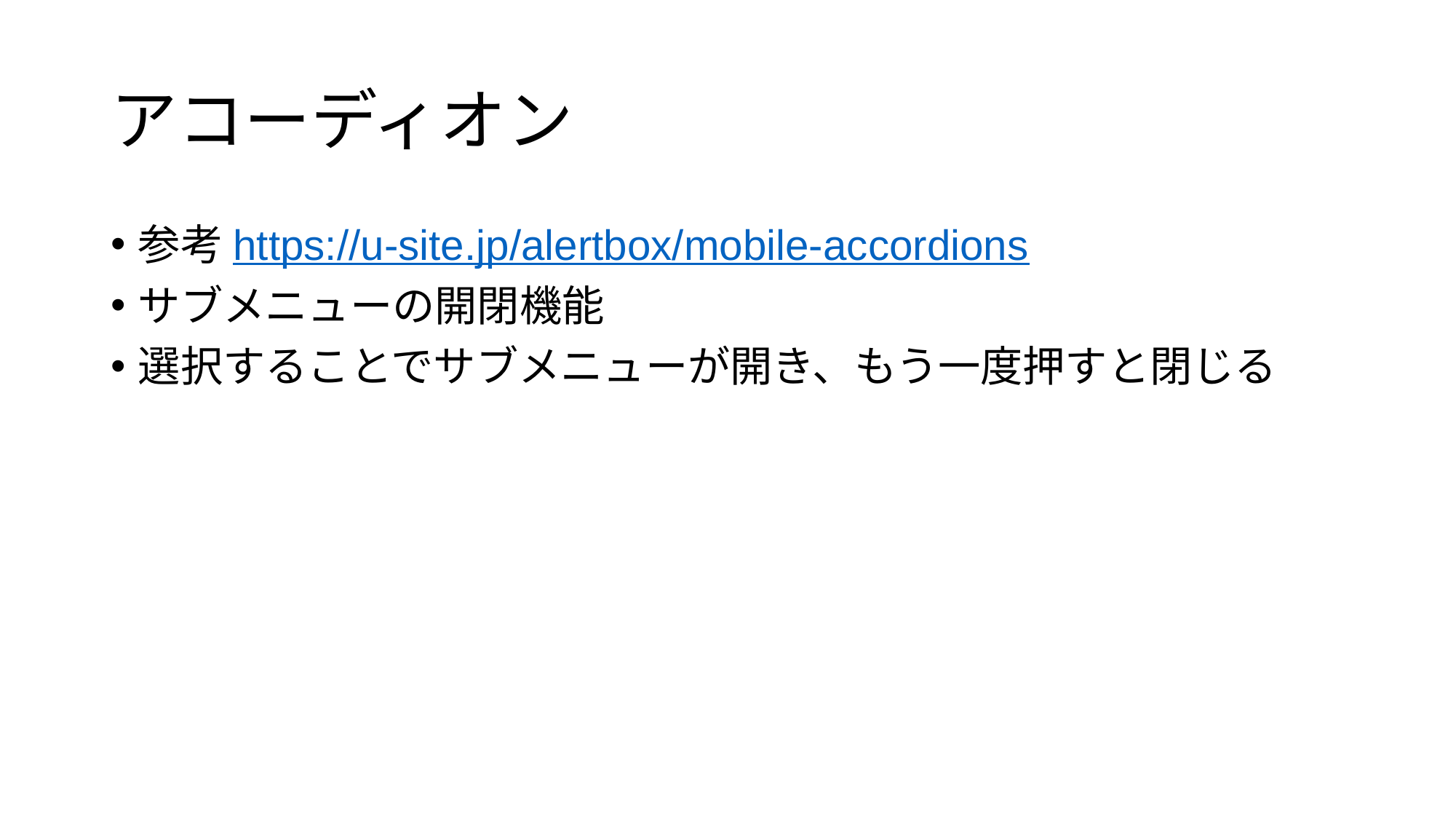

# アコーディオン
参考https://u-site.jp/alertbox/mobile-accordions
サブメニューの開閉機能
選択することでサブメニューが開き、もう一度押すと閉じる